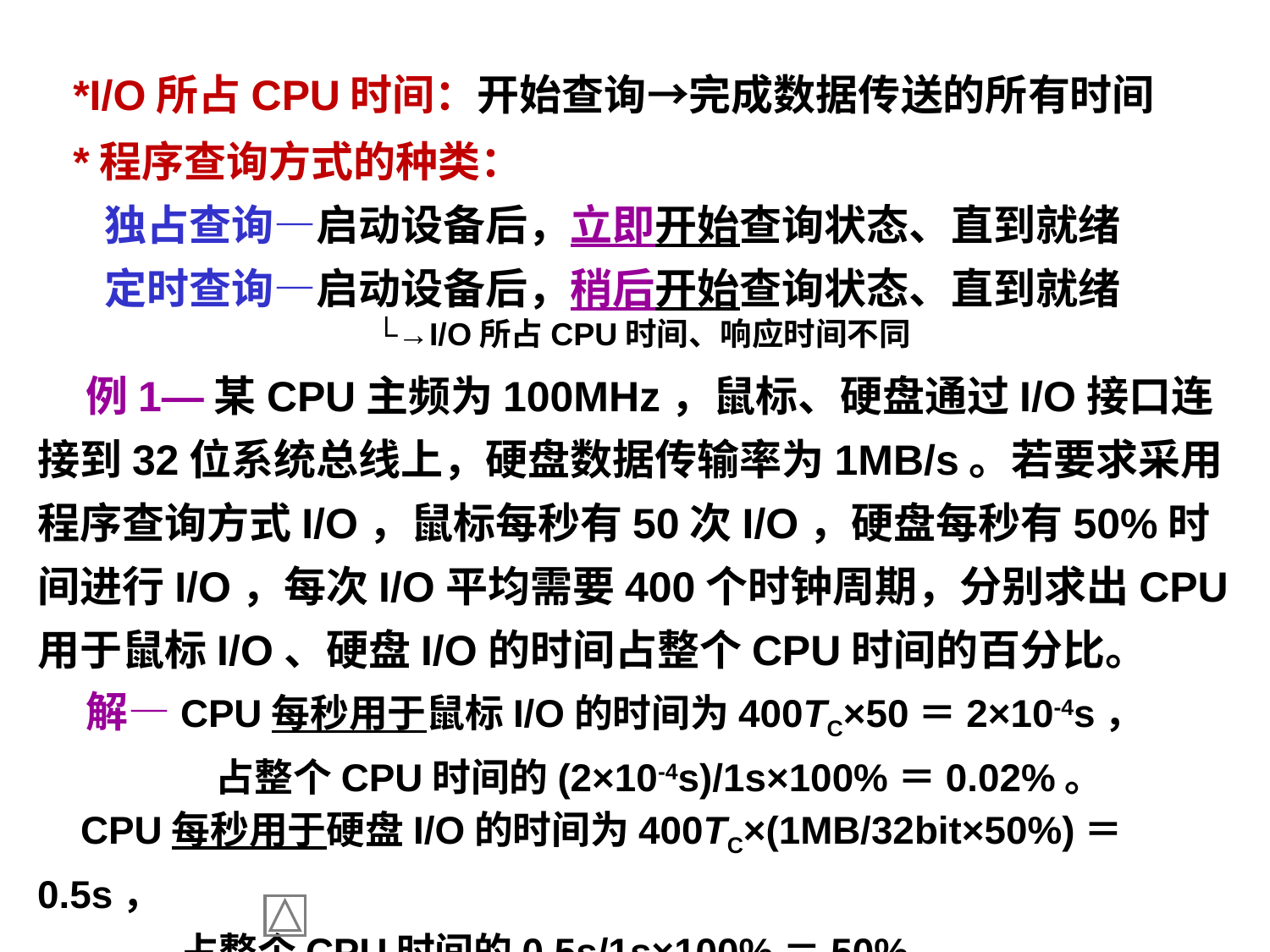

*I/O所占CPU时间：开始查询→完成数据传送的所有时间
   *程序查询方式的种类：
      独占查询—启动设备后，立即开始查询状态、直到就绪
      定时查询—启动设备后，稍后开始查询状态、直到就绪
                                      └→I/O所占CPU时间、响应时间不同
    例1—某CPU主频为100MHz，鼠标、硬盘通过I/O接口连接到32位系统总线上，硬盘数据传输率为1MB/s。若要求采用程序查询方式I/O，鼠标每秒有50次I/O，硬盘每秒有50%时间进行I/O，每次I/O平均需要400个时钟周期，分别求出CPU用于鼠标I/O、硬盘I/O的时间占整个CPU时间的百分比。
    解—CPU每秒用于鼠标I/O的时间为400TC×50＝2×10-4s，
                   占整个CPU时间的(2×10-4s)/1s×100%＝0.02%。
    CPU每秒用于硬盘I/O的时间为400TC×(1MB/32bit×50%)＝0.5s，
               占整个CPU时间的0.5s/1s×100%＝50%。

35